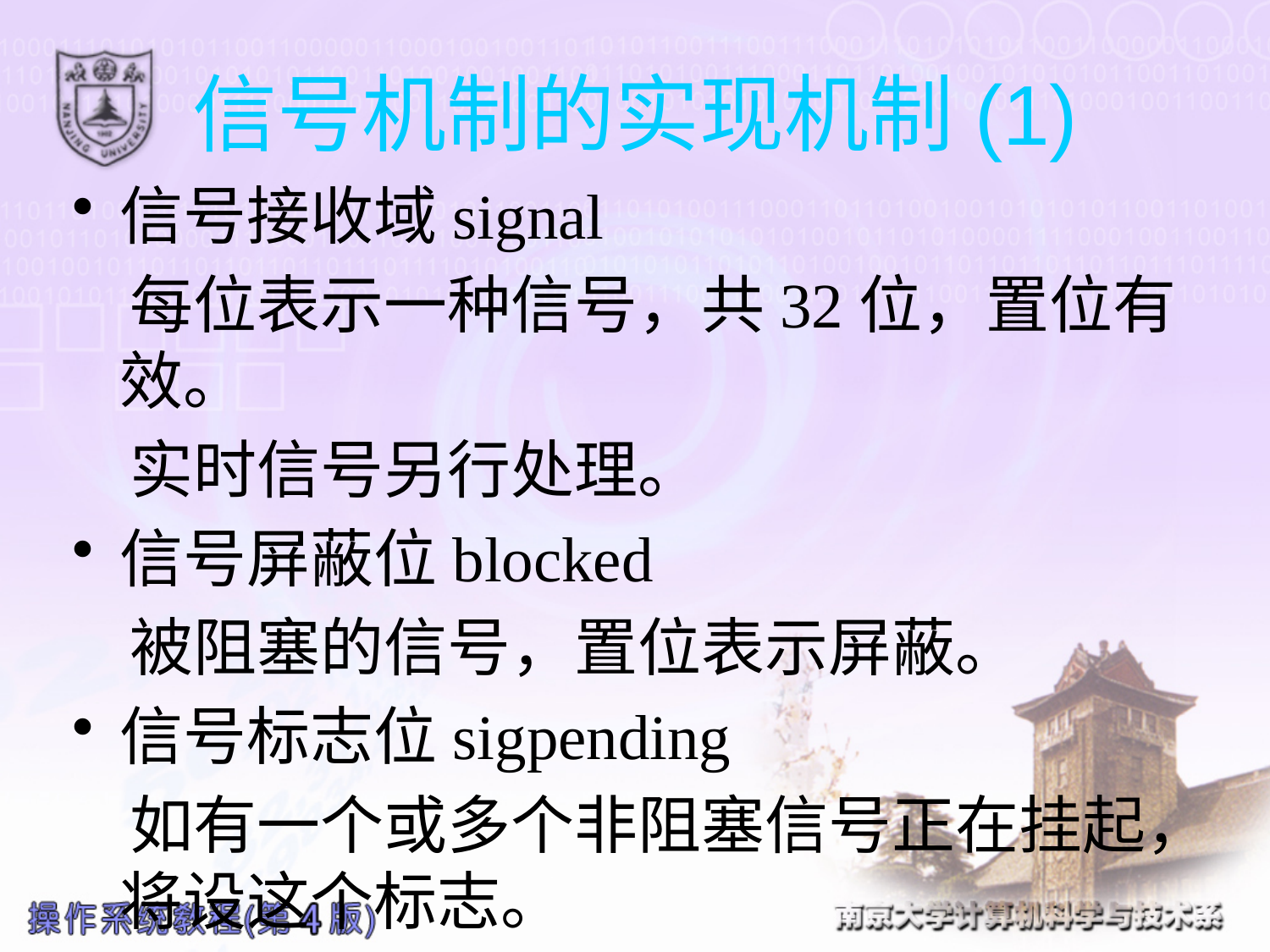

# 信号机制的实现机制(1)
信号接收域signal
   每位表示一种信号，共32位，置位有效。
   实时信号另行处理。
信号屏蔽位blocked
   被阻塞的信号，置位表示屏蔽。
信号标志位sigpending
   如有一个或多个非阻塞信号正在挂起，将设这个标志。

信号发送工作由系统调用kill完成
信号响应使用系统调用sigaction完成
信号的处理过程